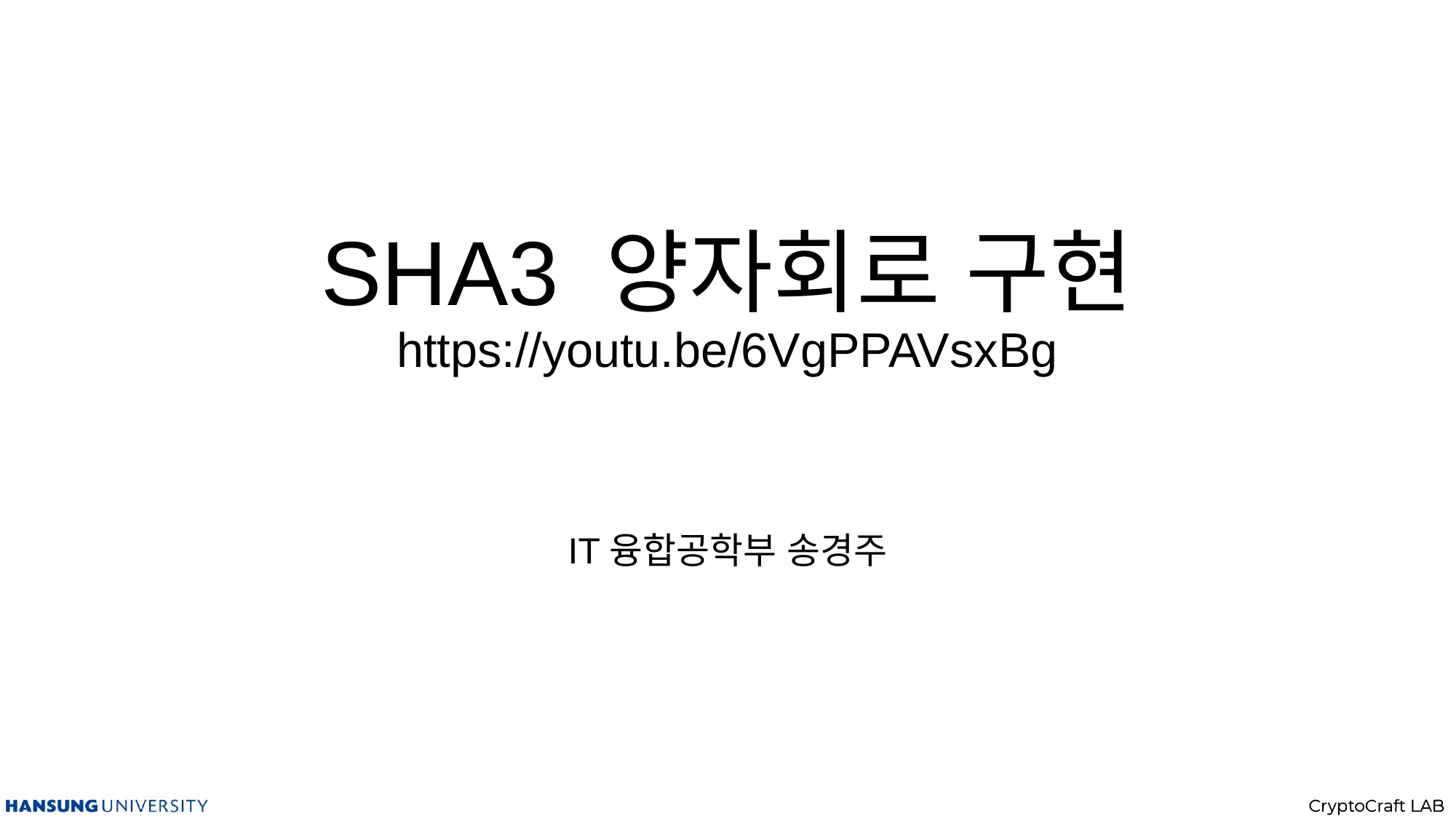

# SHA3 양자회로 구현 https://youtu.be/6VgPPAVsxBg
IT융합공학부 송경주